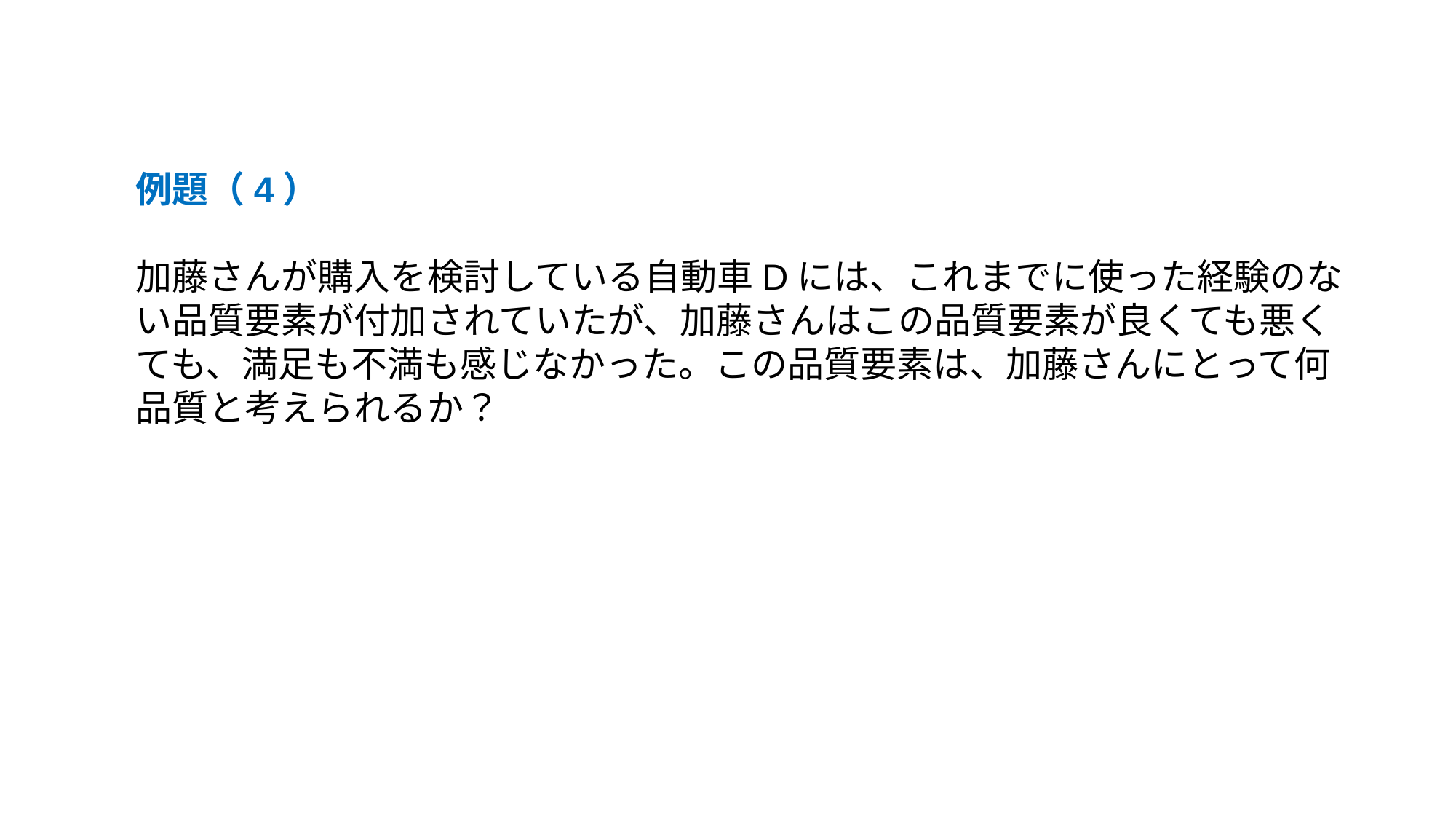

例題（4）

加藤さんが購入を検討している自動車Dには、これまでに使った経験のない品質要素が付加されていたが、加藤さんはこの品質要素が良くても悪くても、満足も不満も感じなかった。この品質要素は、加藤さんにとって何品質と考えられるか？